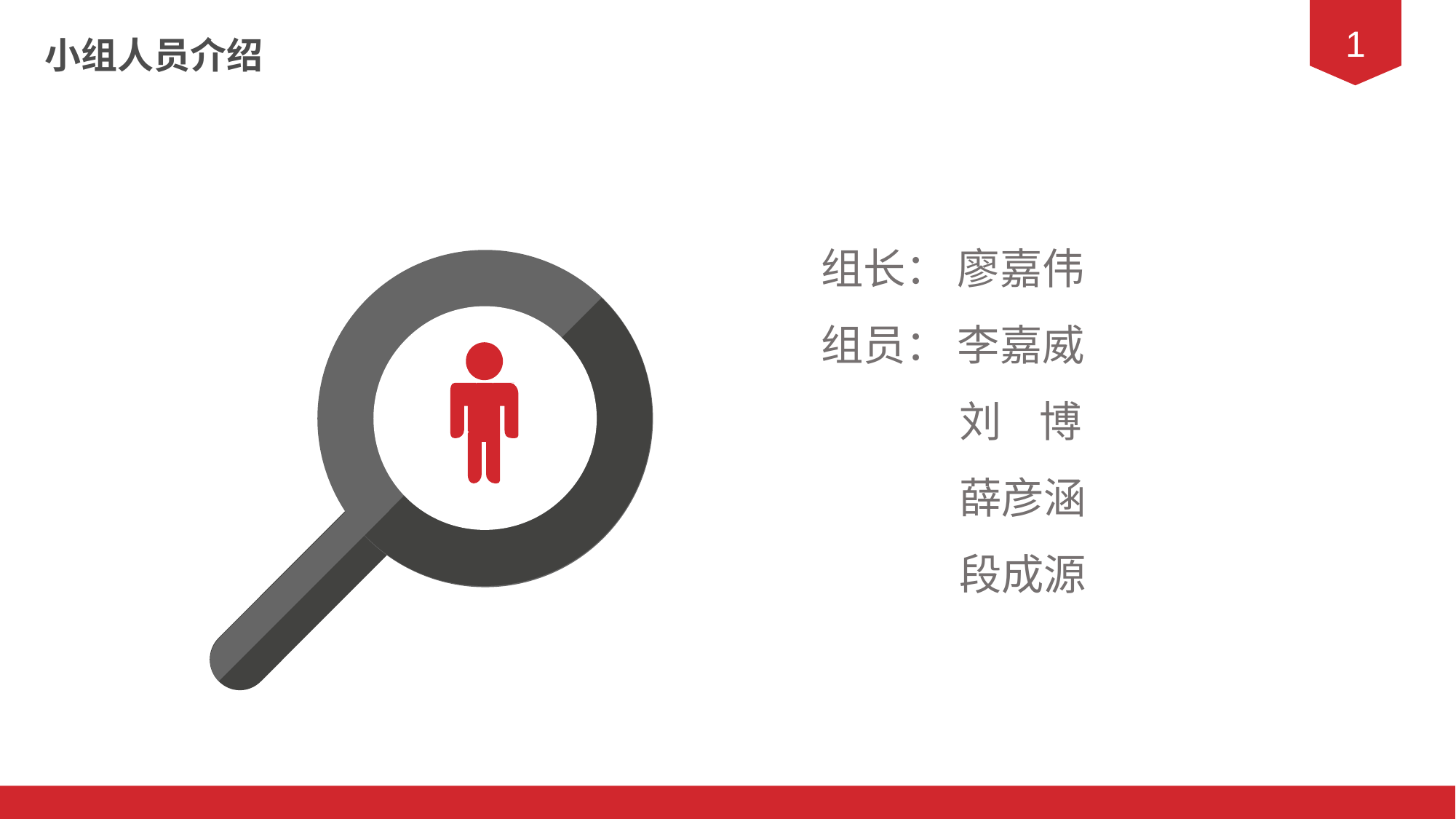

1
小组人员介绍
组长： 廖嘉伟
组员： 李嘉威
	  刘    博
	  薛彦涵
	  段成源